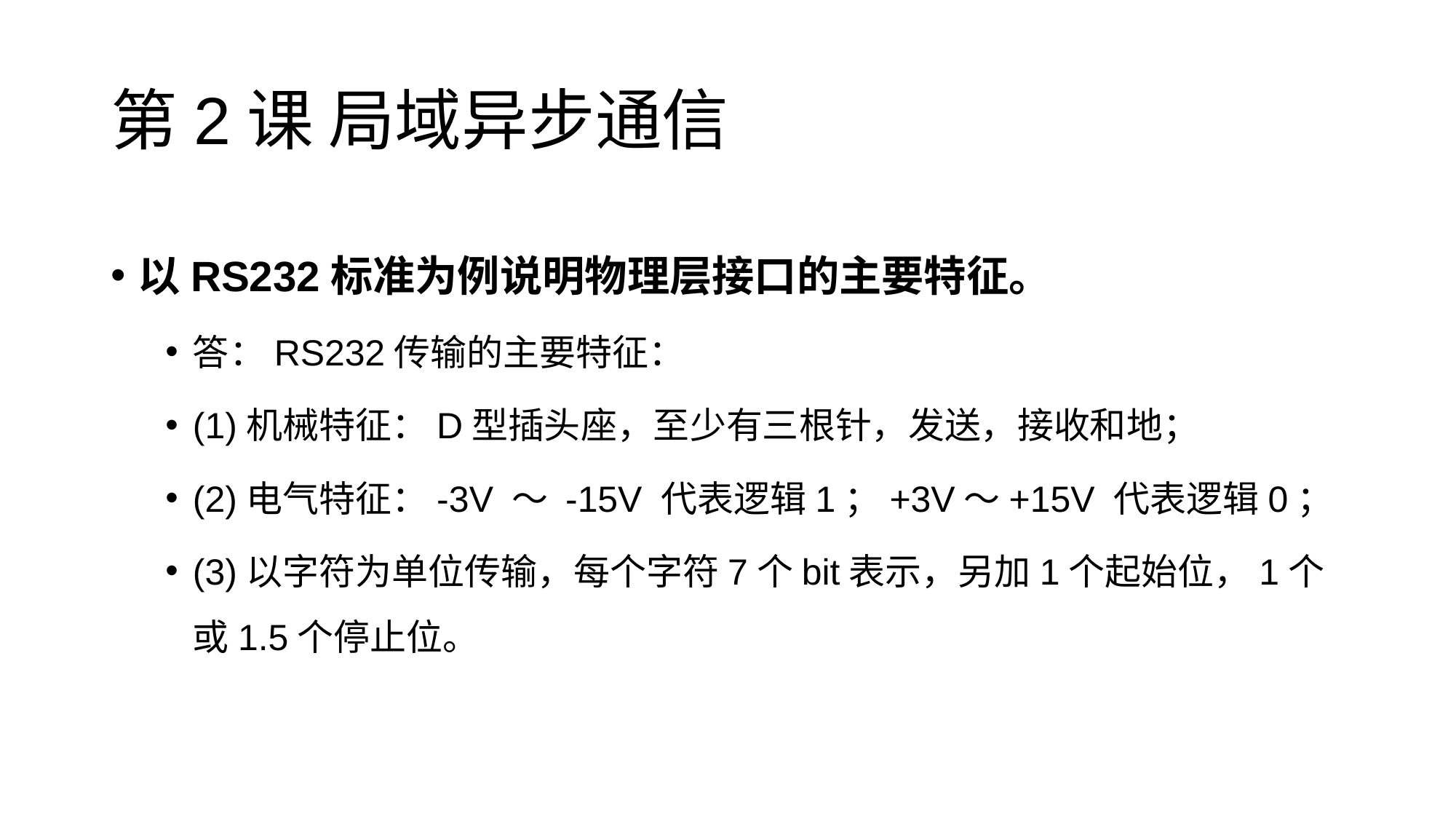

# 第2课 局域异步通信
以RS232标准为例说明物理层接口的主要特征。
答：RS232传输的主要特征：
(1)机械特征：D型插头座，至少有三根针，发送，接收和地；
(2)电气特征：-3V ～ -15V 代表逻辑1；+3V～+15V 代表逻辑0；
(3)以字符为单位传输，每个字符7个bit表示，另加1个起始位，1个或1.5个停止位。